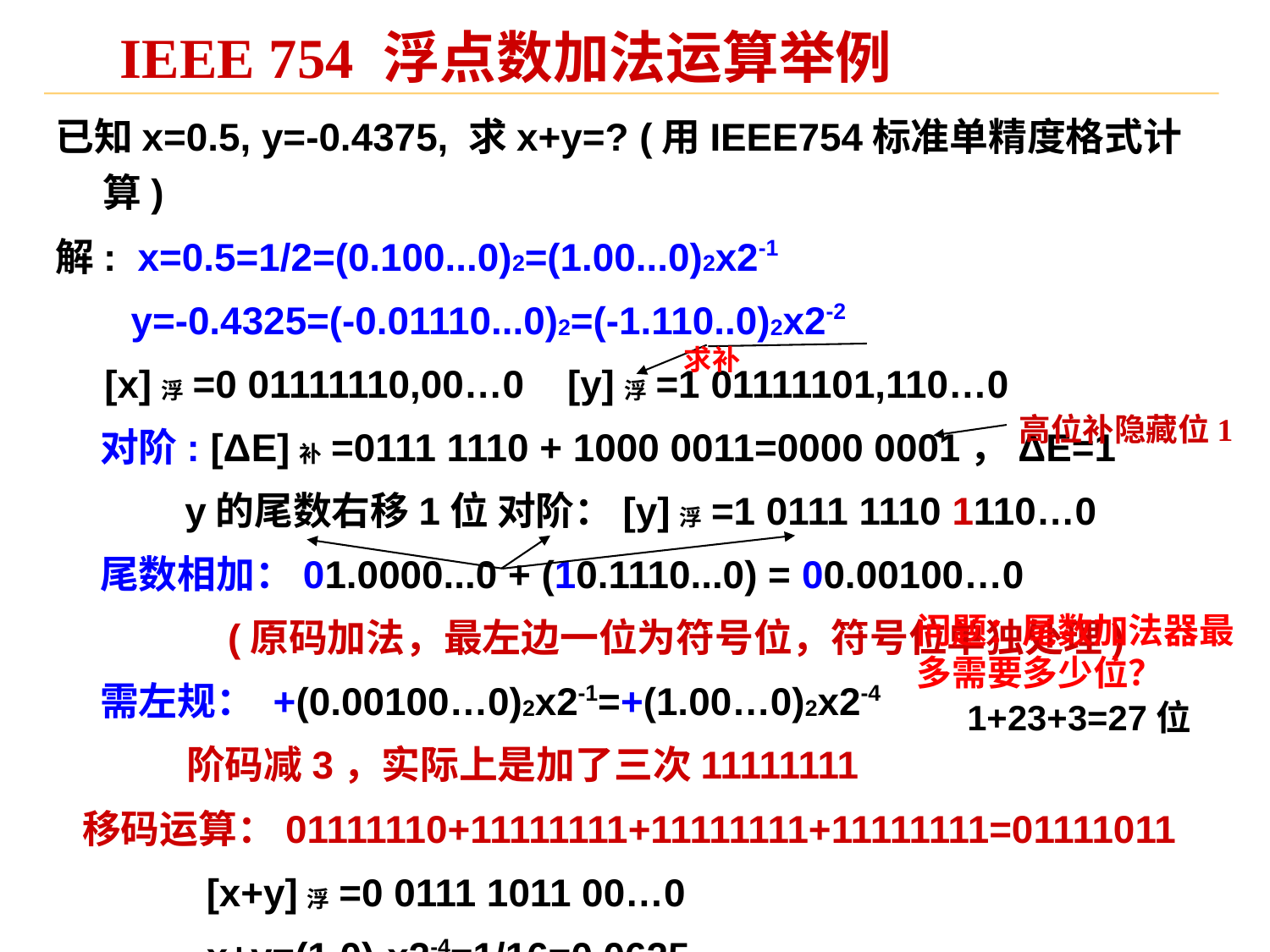

# IEEE 754 浮点数加法运算举例
已知x=0.5, y=-0.4375, 求x+y=? (用IEEE754标准单精度格式计算)
解:  x=0.5=1/2=(0.100...0)2=(1.00...0)2x2-1
       y=-0.4325=(-0.01110...0)2=(-1.110..0)2x2-2
        [x]浮=0 01111110,00…0    [y]浮=1 01111101,110…0
    对阶: [ΔE]补=0111 1110 + 1000 0011=0000 0001，ΔE=1
            y的尾数右移1位 对阶：[y]浮=1 0111 1110 1110…0
    尾数相加：01.0000...0 + (10.1110...0) = 00.00100…0
                (原码加法，最左边一位为符号位，符号位单独处理)
    需左规： +(0.00100…0)2x2-1=+(1.00…0)2x2-4
                        阶码减3，实际上是加了三次11111111
  移码运算：01111110+11111111+11111111+11111111=01111011
              [x+y]浮=0 0111 1011 00…0
              x+y=(1.0)2x2-4=1/16=0.0625
求补
高位补隐藏位1
问题：尾数加法器最多需要多少位？
1+23+3=27位
58